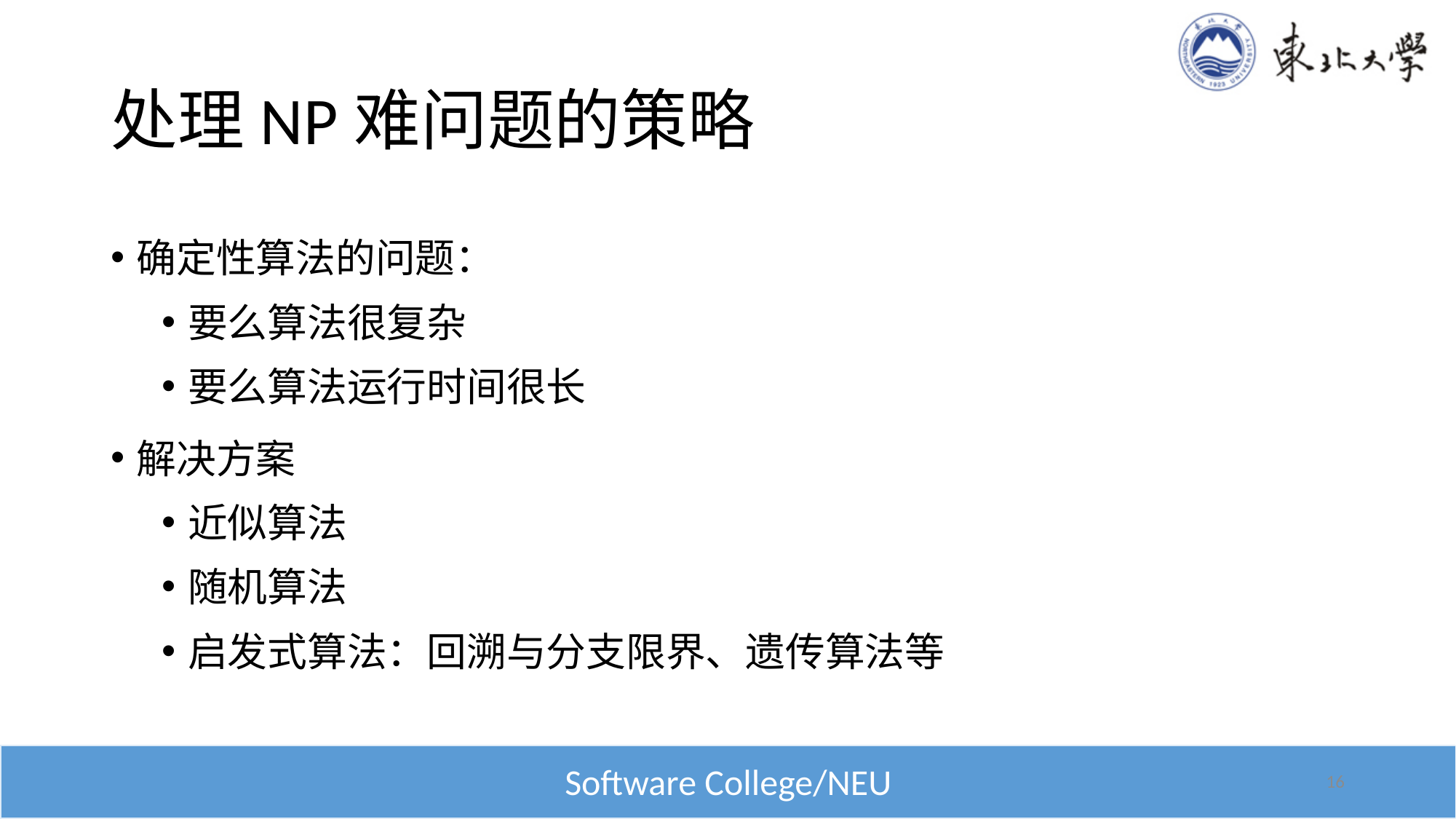

# 处理NP难问题的策略
确定性算法的问题：
要么算法很复杂
要么算法运行时间很长
解决方案
近似算法
随机算法
启发式算法：回溯与分支限界、遗传算法等